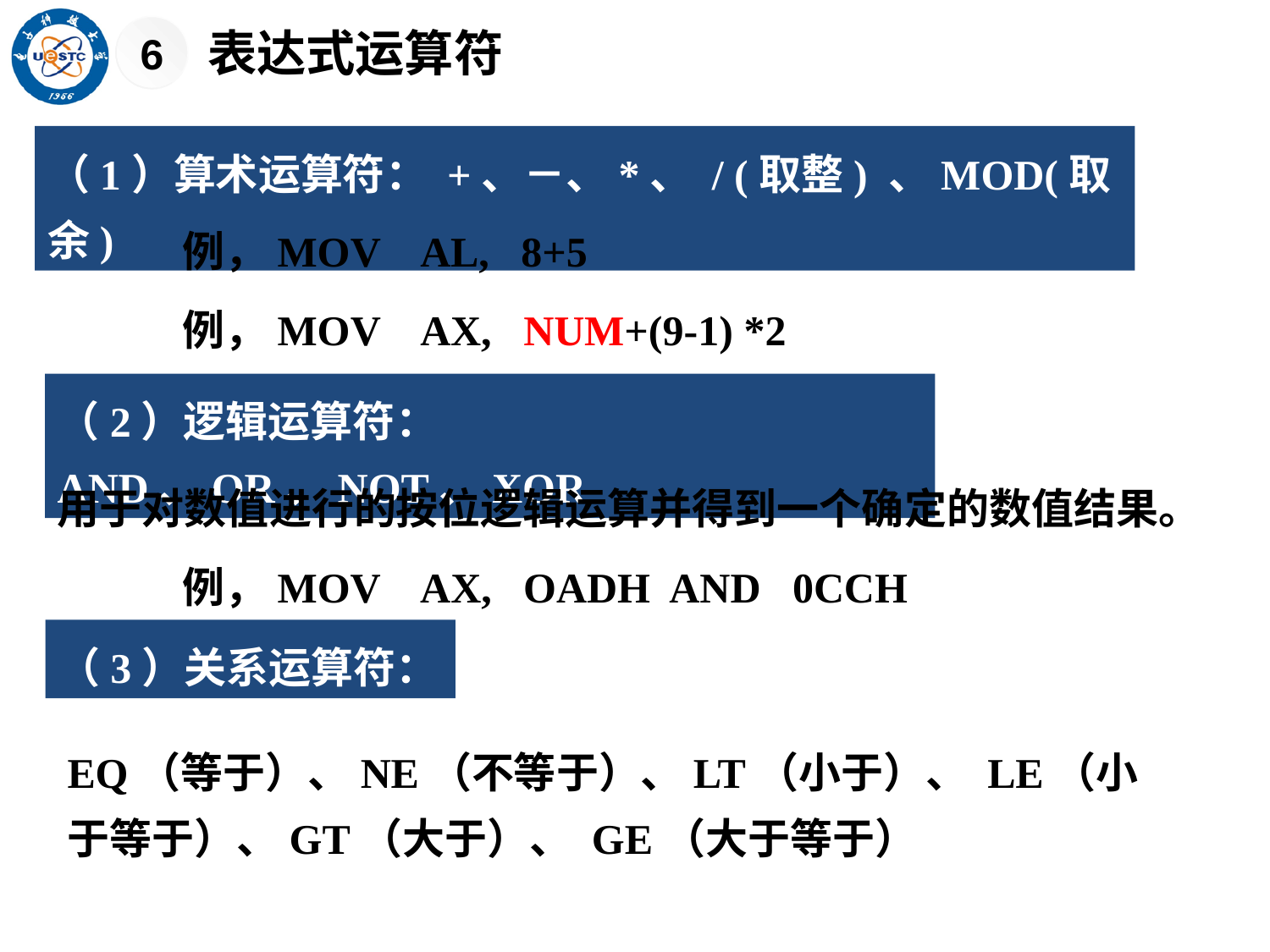

6
表达式运算符
（1）算术运算符： +、－、*、 / (取整) 、MOD(取余)
例，MOV    AL,   8+5
例，MOV    AX,   NUM+(9-1) *2
（2）逻辑运算符：AND、OR、NOT、XOR
用于对数值进行的按位逻辑运算并得到一个确定的数值结果。
例，MOV    AX,   OADH  AND   0CCH
（3）关系运算符：
EQ（等于）、NE（不等于）、LT（小于）、 LE（小于等于）、GT（大于）、 GE（大于等于）